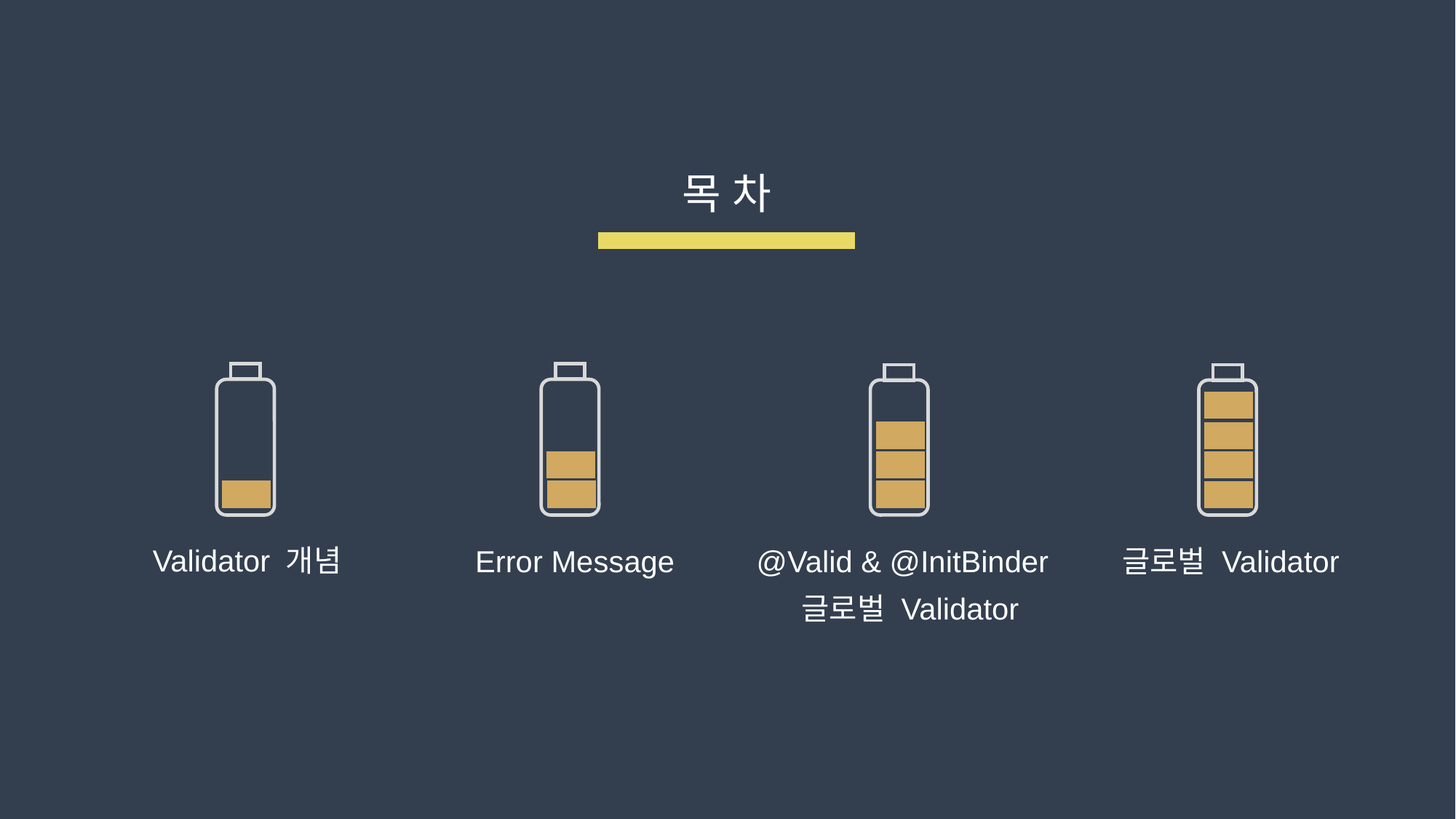

목 차

Validator 개념
Error Message
@Valid & @InitBinder
글로벌 Validator
글로벌 Validator